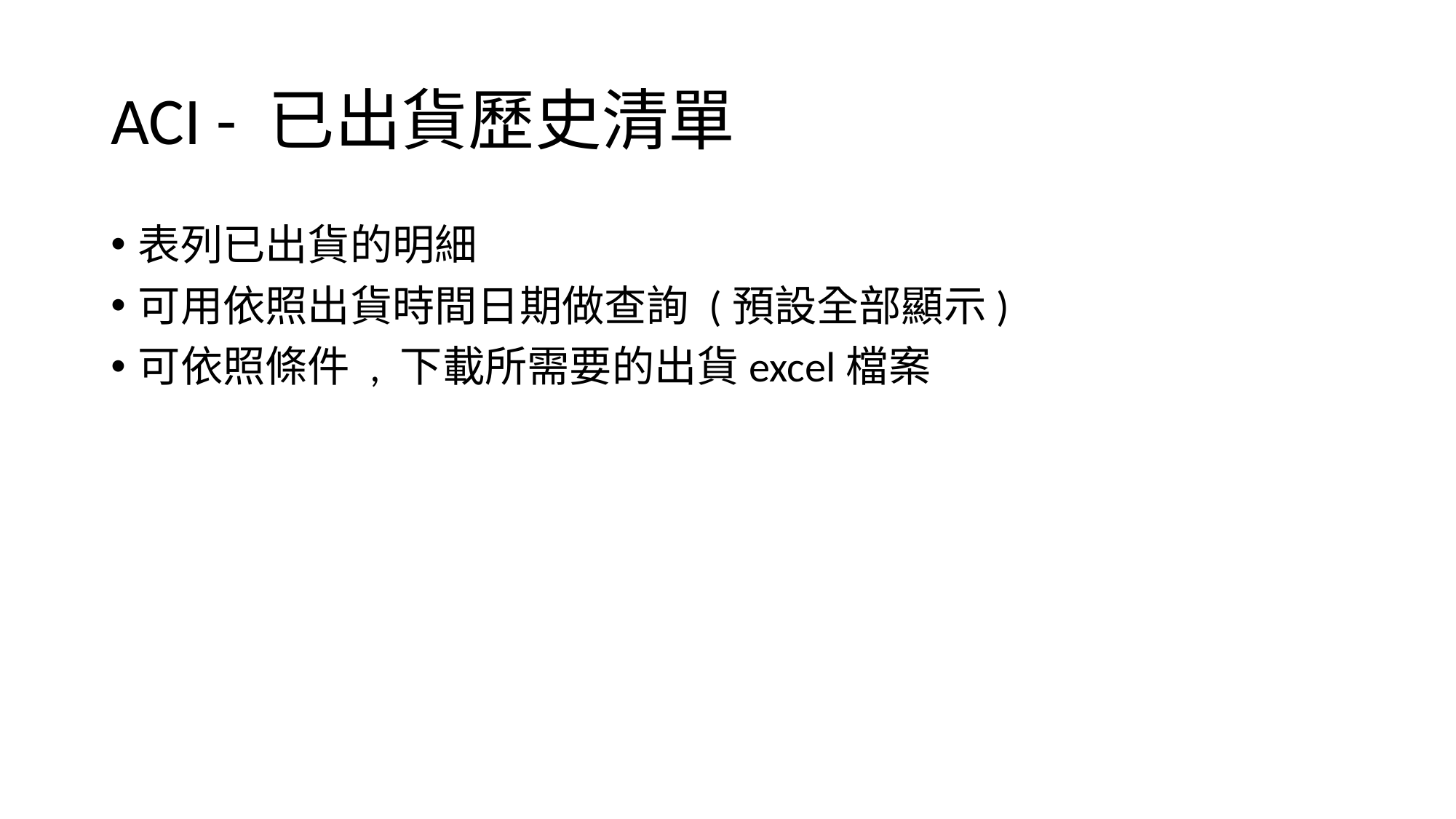

# ACI - 已出貨歷史清單
表列已出貨的明細
可用依照出貨時間日期做查詢 (預設全部顯示)
可依照條件 , 下載所需要的出貨excel檔案